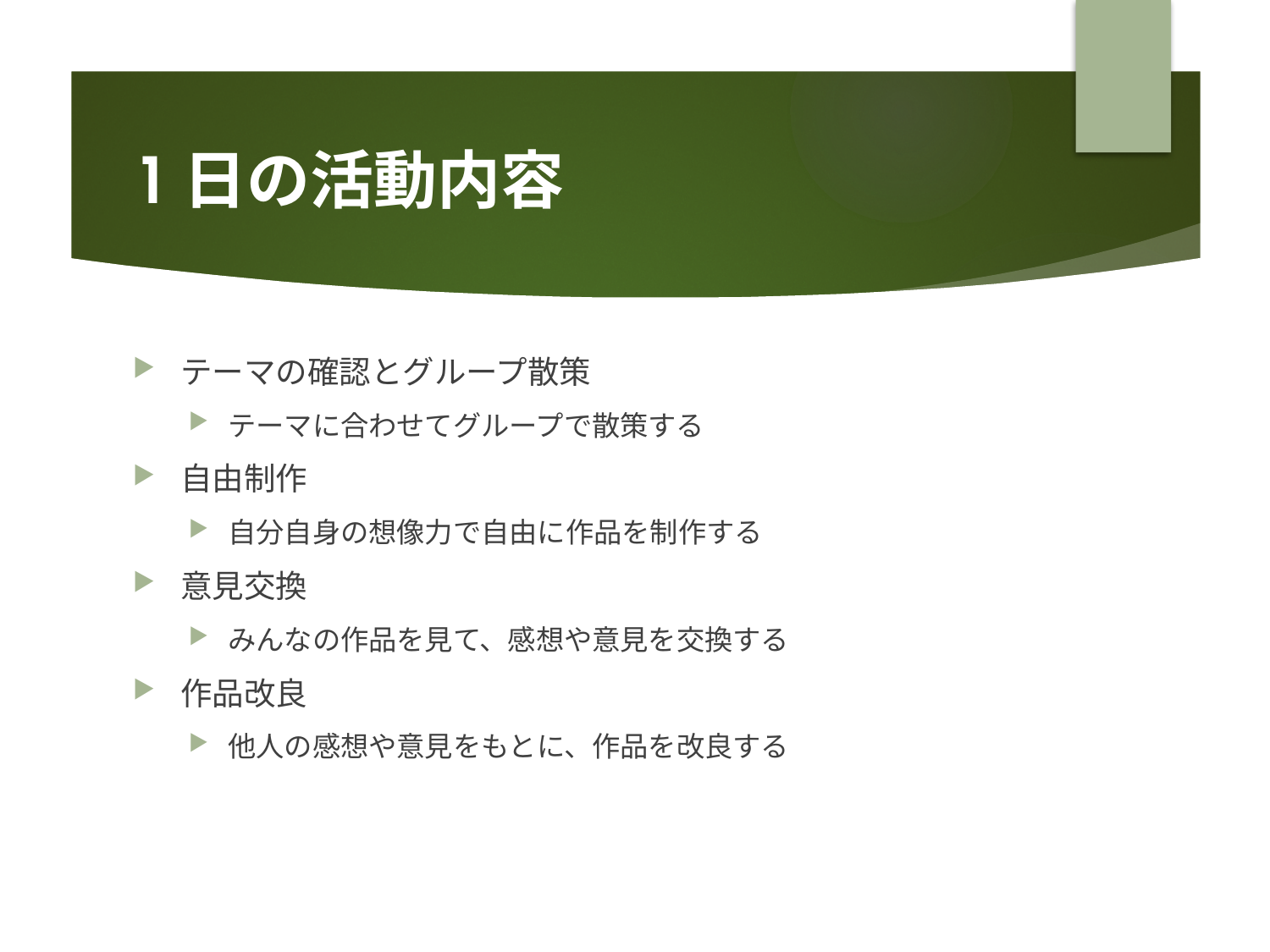

# 1日の活動内容
テーマの確認とグループ散策
テーマに合わせてグループで散策する
自由制作
自分自身の想像力で自由に作品を制作する
意見交換
みんなの作品を見て、感想や意見を交換する
作品改良
他人の感想や意見をもとに、作品を改良する